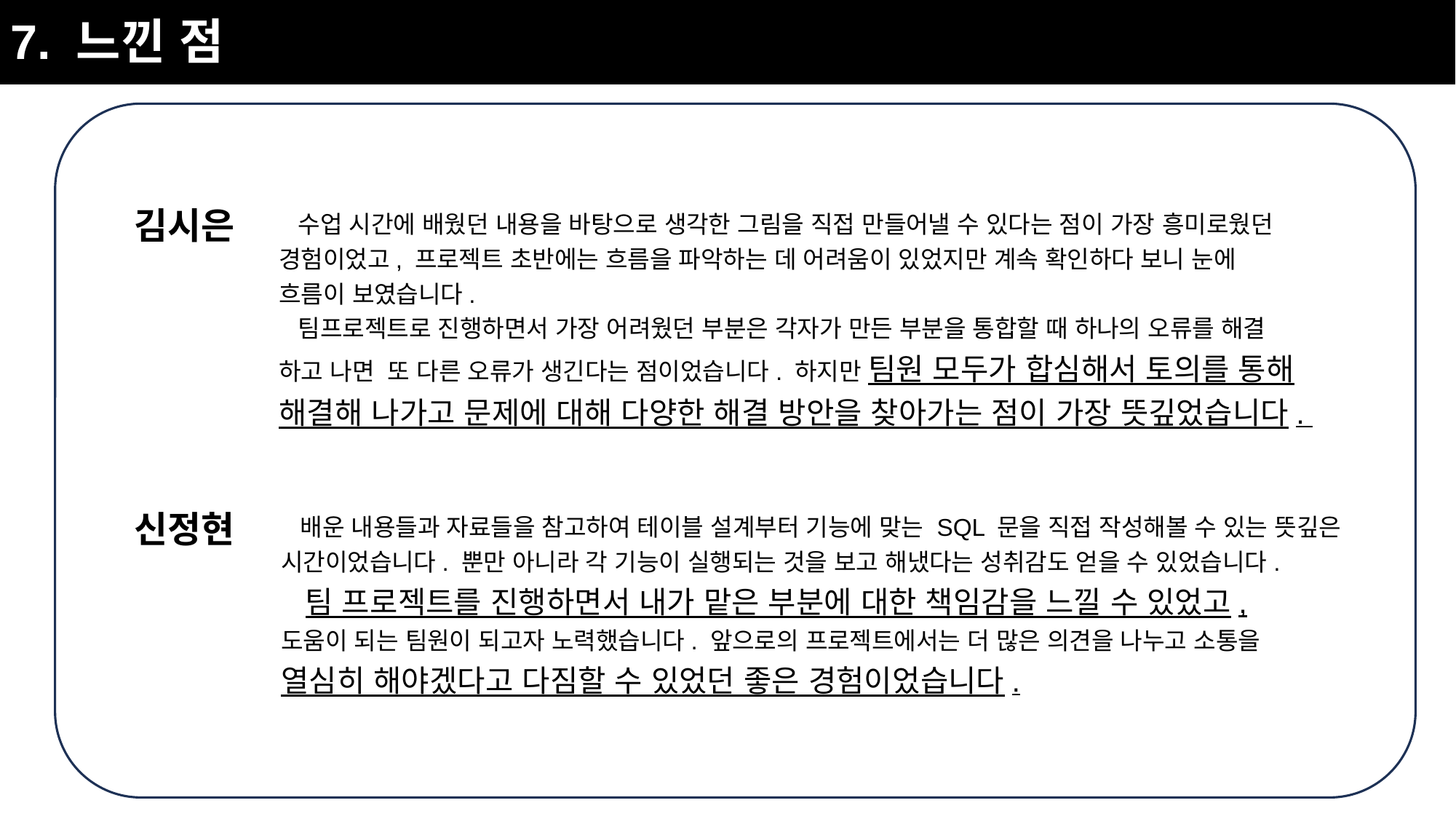

7. 느낀 점

김시은
  수업 시간에 배웠던 내용을 바탕으로 생각한 그림을 직접 만들어낼 수 있다는 점이 가장 흥미로웠던
경험이었고, 프로젝트 초반에는 흐름을 파악하는 데 어려움이 있었지만 계속 확인하다 보니 눈에
흐름이 보였습니다.
  팀프로젝트로 진행하면서 가장 어려웠던 부분은 각자가 만든 부분을 통합할 때 하나의 오류를 해결
하고 나면  또 다른 오류가 생긴다는 점이었습니다. 하지만 팀원 모두가 합심해서 토의를 통해 해결해 나가고 문제에 대해 다양한 해결 방안을 찾아가는 점이 가장 뜻깊었습니다.
신정현
  배운 내용들과 자료들을 참고하여 테이블 설계부터 기능에 맞는 SQL 문을 직접 작성해볼 수 있는 뜻깊은 시간이었습니다. 뿐만 아니라 각 기능이 실행되는 것을 보고 해냈다는 성취감도 얻을 수 있었습니다.
  팀 프로젝트를 진행하면서 내가 맡은 부분에 대한 책임감을 느낄 수 있었고,
도움이 되는 팀원이 되고자 노력했습니다. 앞으로의 프로젝트에서는 더 많은 의견을 나누고 소통을
열심히 해야겠다고 다짐할 수 있었던 좋은 경험이었습니다.